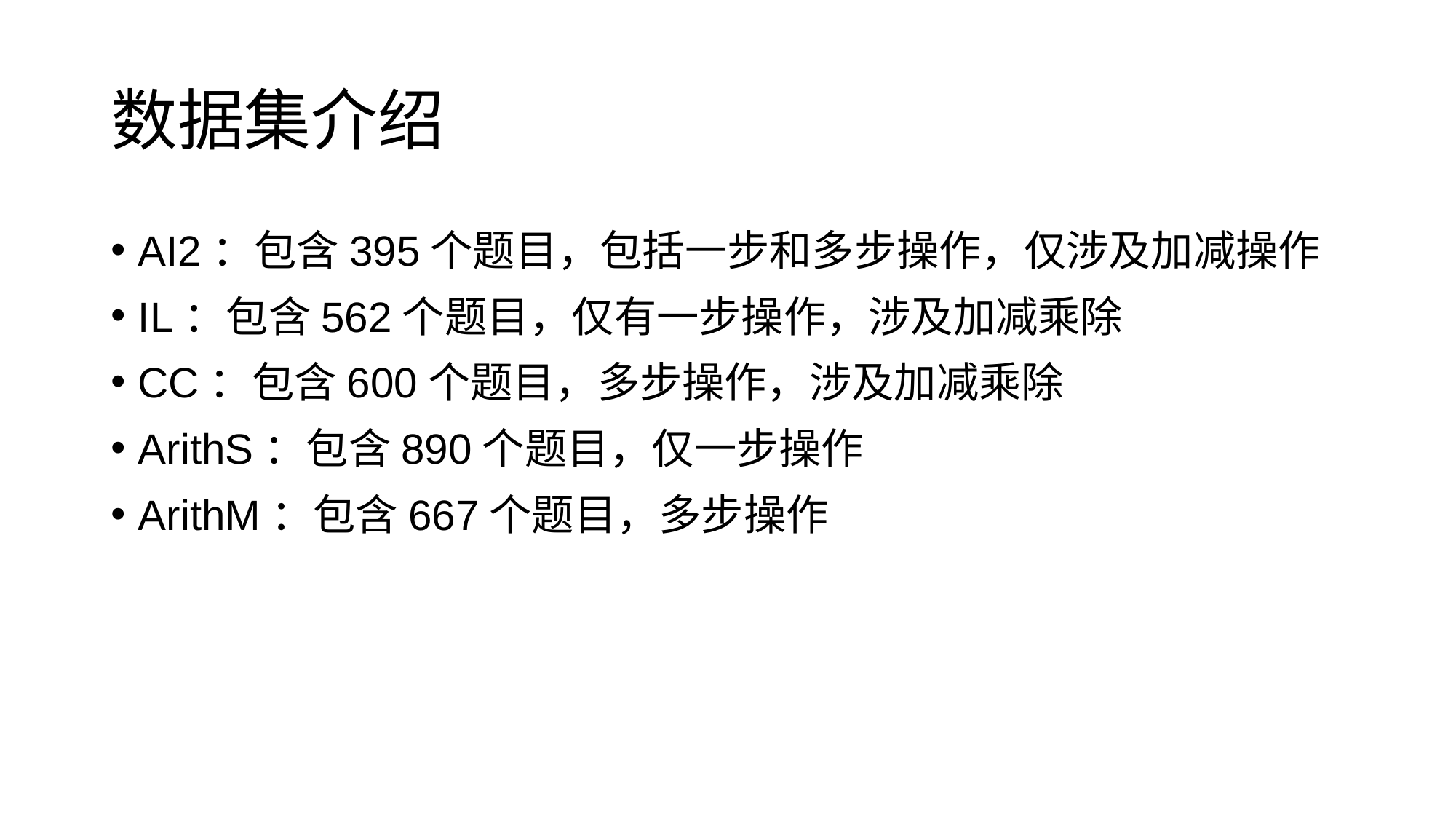

# 数据集介绍
AI2：包含395个题目，包括一步和多步操作，仅涉及加减操作
IL：包含562个题目，仅有一步操作，涉及加减乘除
CC：包含600个题目，多步操作，涉及加减乘除
ArithS：包含890个题目，仅一步操作
ArithM：包含667个题目，多步操作